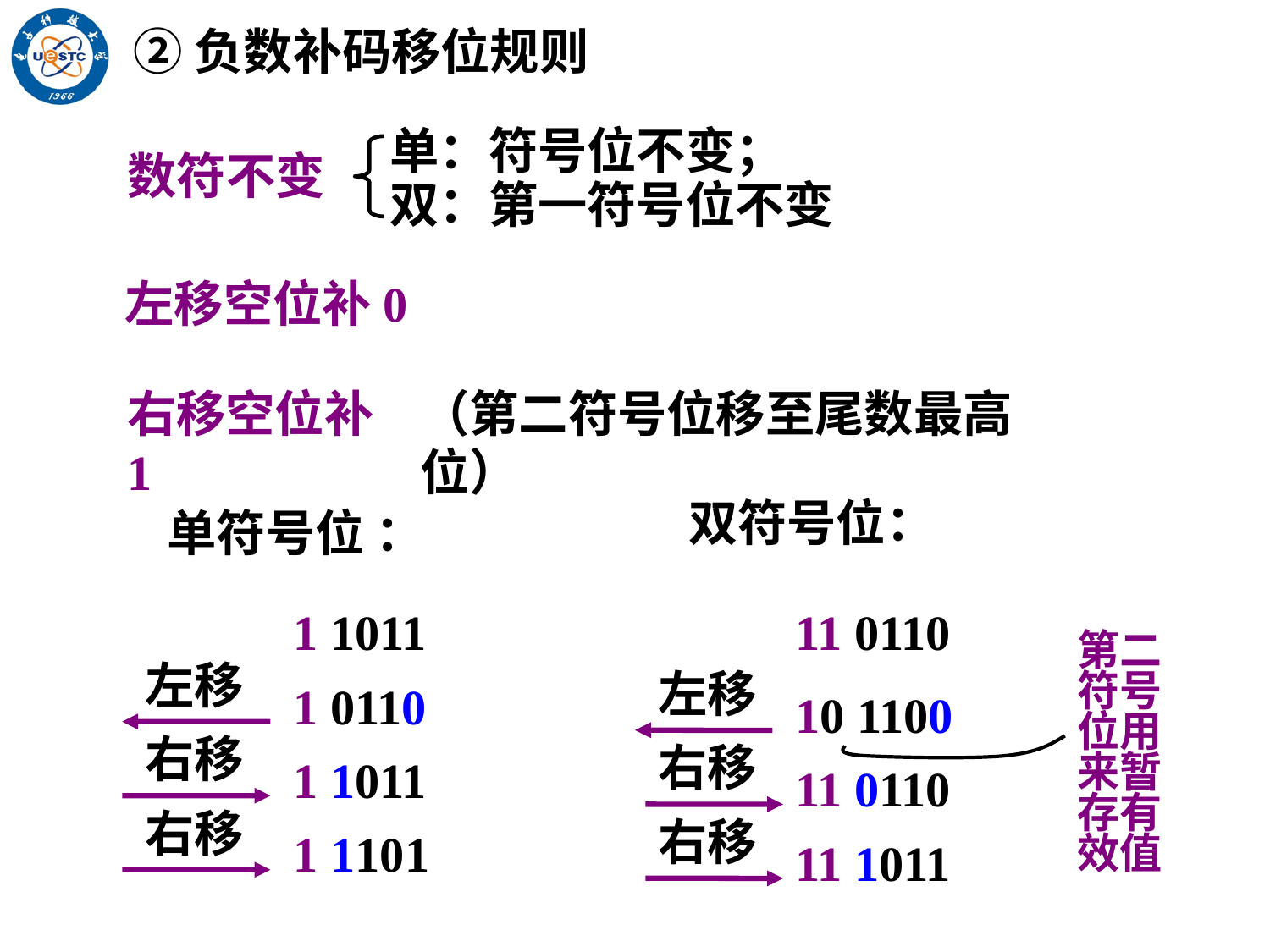

②负数补码移位规则

数符不变
单：符号位不变；
双：第一符号位不变
左移空位补0
右移空位补1
（第二符号位移至尾数最高位）
双符号位：
单符号位 ：
1 1011
11 0110
第二符号位用来暂存有效值
左移

左移

1 0110
10 1100
右移

右移

1 1011
11 0110
右移

右移

1 1101
11 1011